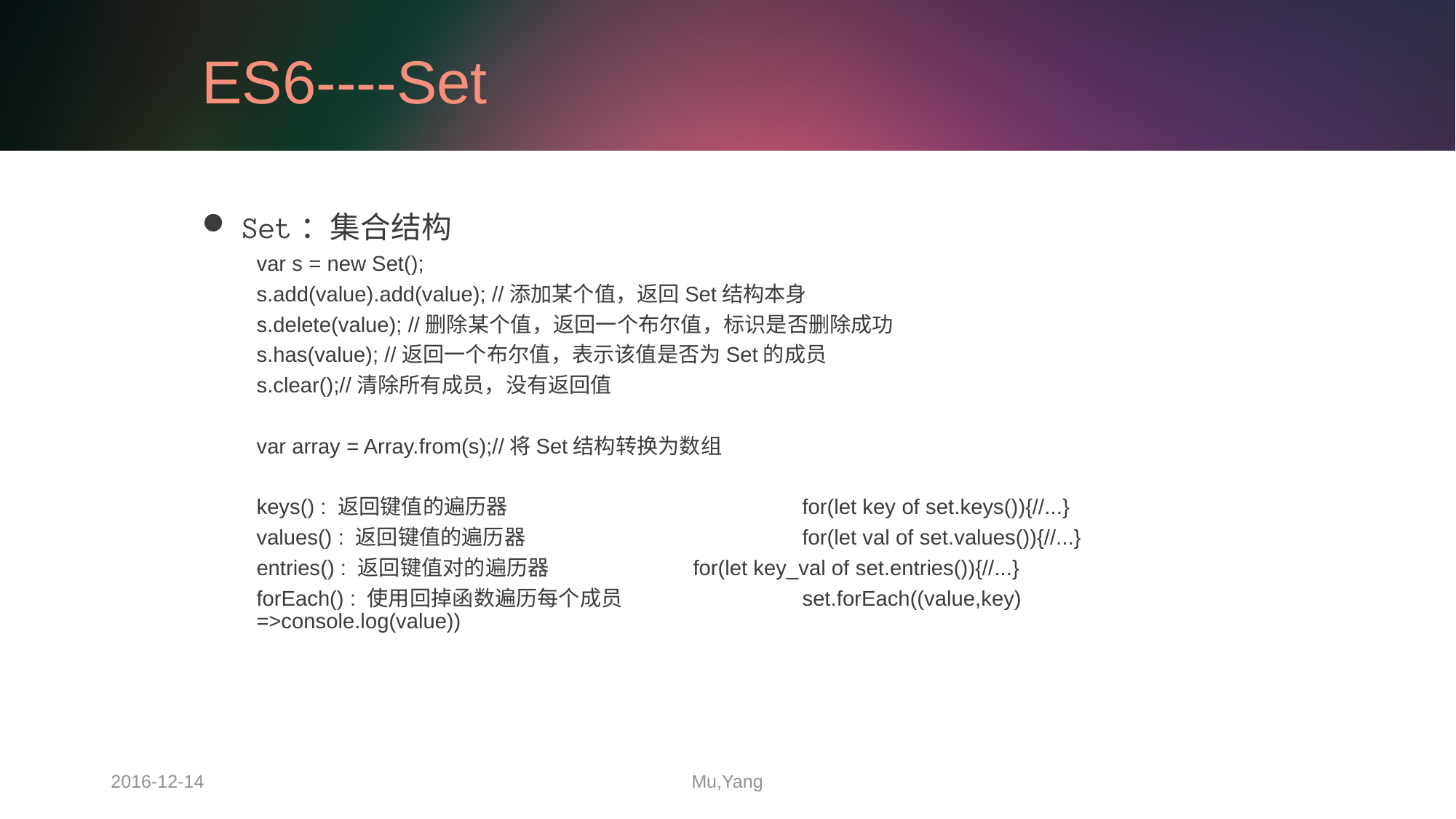

# ES6----Set
Set：集合结构
var s = new Set();
s.add(value).add(value); //添加某个值，返回Set结构本身
s.delete(value); //删除某个值，返回一个布尔值，标识是否删除成功
s.has(value); //返回一个布尔值，表示该值是否为Set的成员
s.clear();//清除所有成员，没有返回值

var array = Array.from(s);//将Set结构转换为数组

keys() : 返回键值的遍历器			for(let key of set.keys()){//...}
values() : 返回键值的遍历器			for(let val of set.values()){//...}
entries() : 返回键值对的遍历器		for(let key_val of set.entries()){//...}
forEach() : 使用回掉函数遍历每个成员		set.forEach((value,key) =>console.log(value))

2016-12-14
Mu,Yang
122